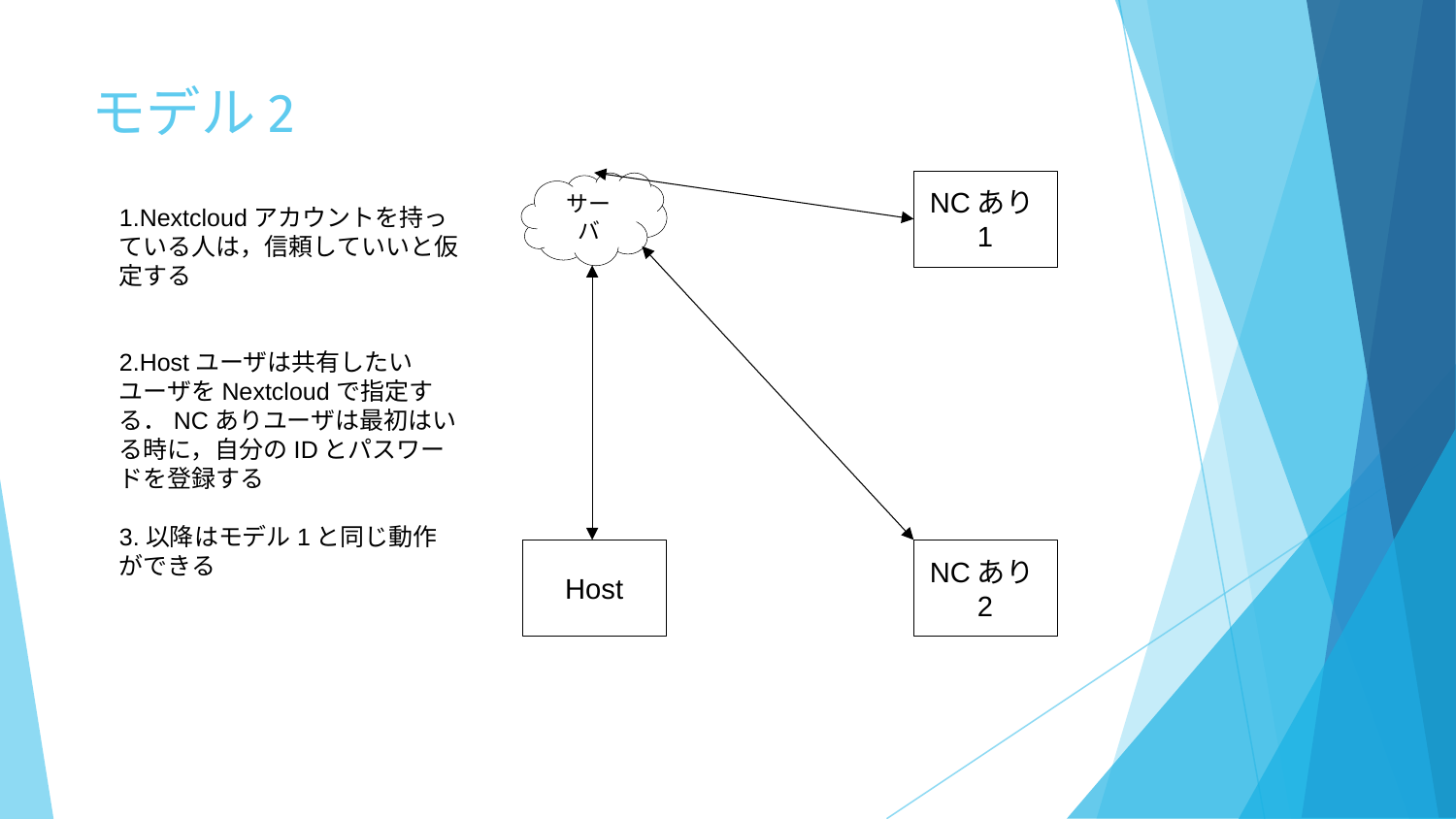

# モデル2
NCあり1
サーバ
1.Nextcloudアカウントを持っている人は，信頼していいと仮定する
2.Hostユーザは共有したいユーザをNextcloudで指定する．NCありユーザは最初はいる時に，自分のIDとパスワードを登録する
3.以降はモデル1と同じ動作ができる
Host
NCあり2